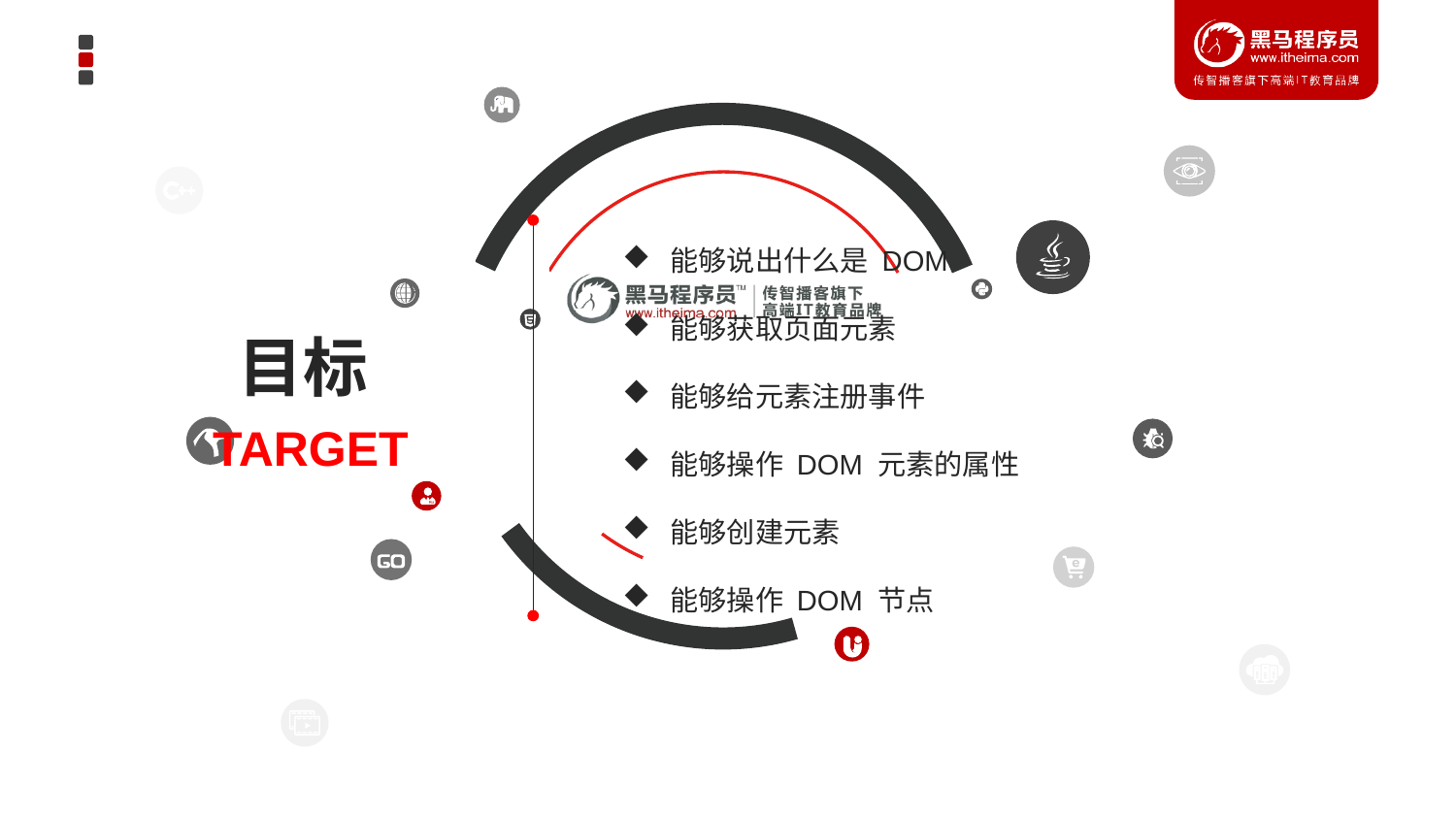

能够说出什么是 DOM
  能够获取页面元素
  能够给元素注册事件
  能够操作 DOM 元素的属性
  能够创建元素
  能够操作 DOM 节点

目标
TARGET